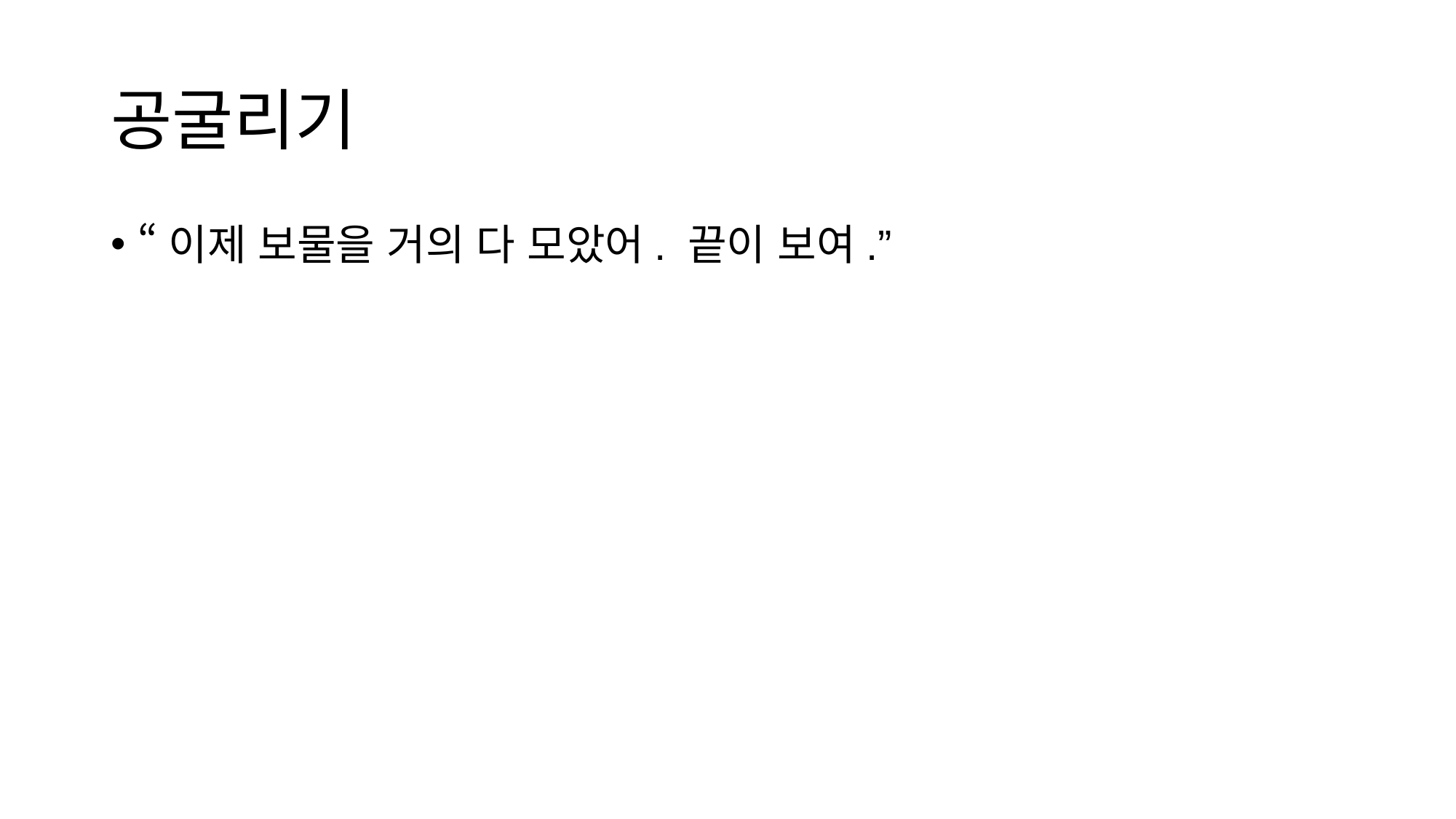

# 공굴리기
“이제 보물을 거의 다 모았어. 끝이 보여.”